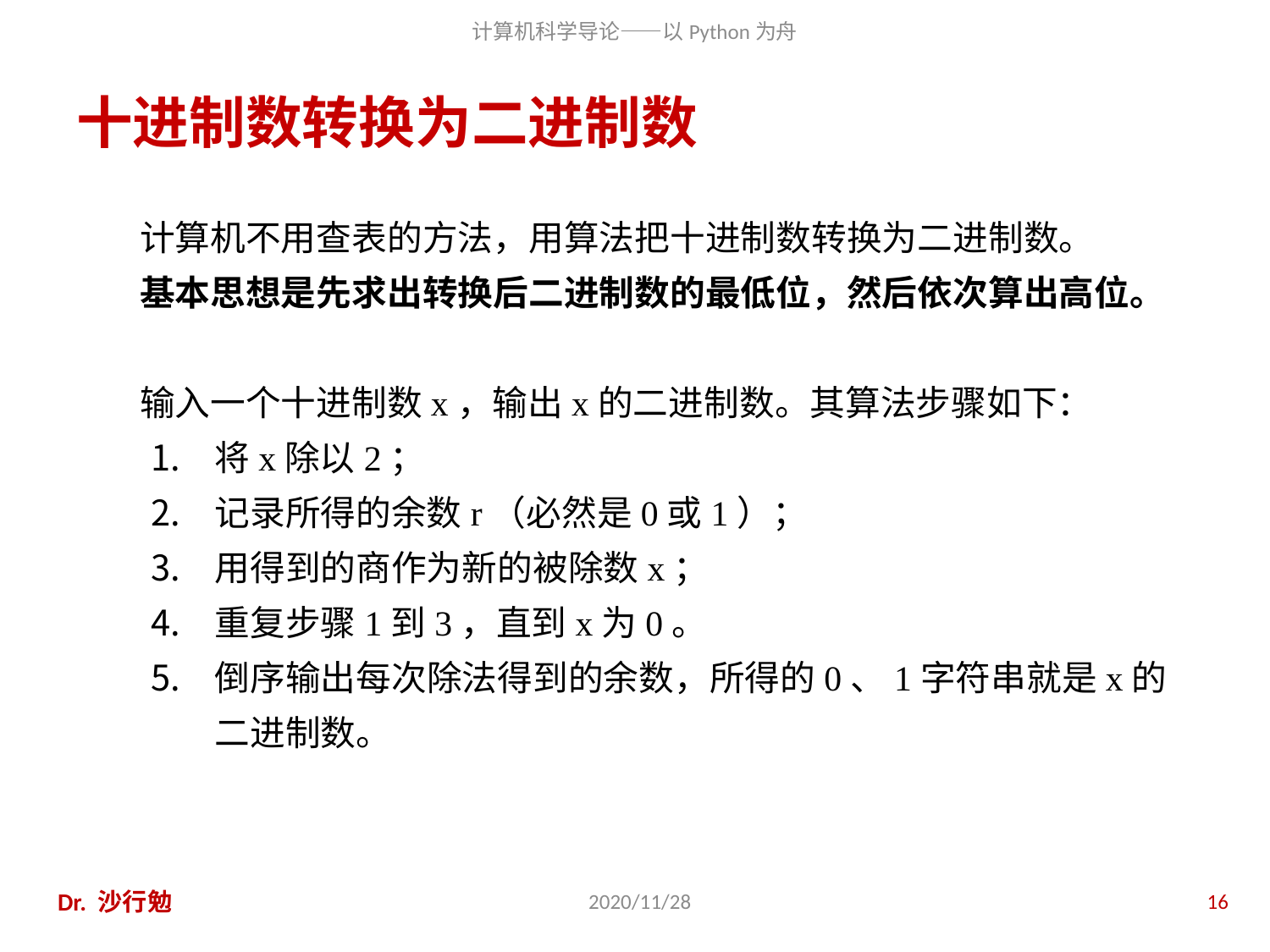

# 十进制数转换为二进制数
计算机不用查表的方法，用算法把十进制数转换为二进制数。
基本思想是先求出转换后二进制数的最低位，然后依次算出高位。

输入一个十进制数x，输出x的二进制数。其算法步骤如下：
将x除以2；
记录所得的余数r（必然是0或1）；
用得到的商作为新的被除数x；
重复步骤1到3，直到x为0。
倒序输出每次除法得到的余数，所得的0、1字符串就是x的二进制数。

Dr. 沙行勉
2020/11/28
16